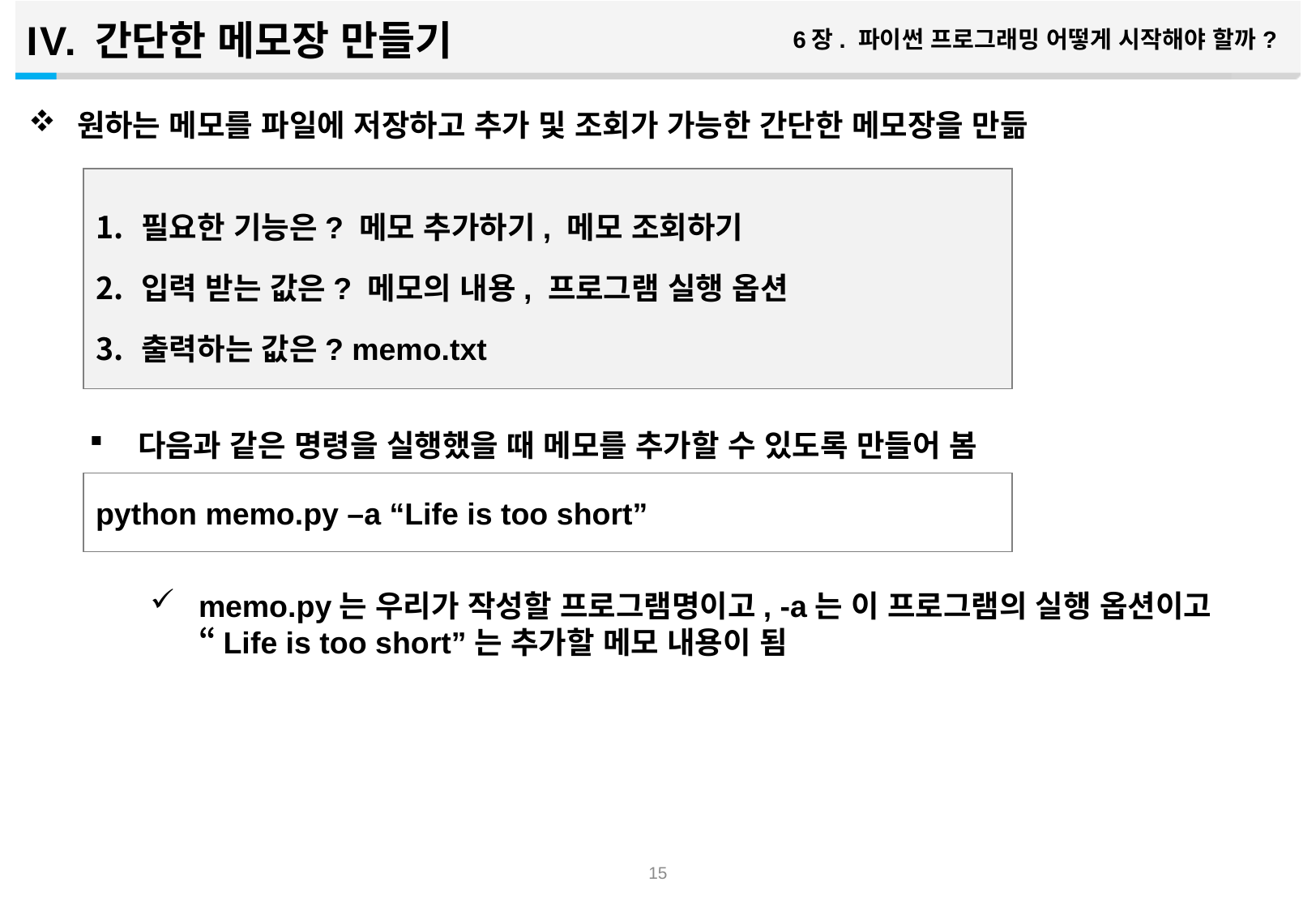

간단한 메모장 만들기
6장. 파이썬 프로그래밍 어떻게 시작해야 할까?
원하는 메모를 파일에 저장하고 추가 및 조회가 가능한 간단한 메모장을 만듦

다음과 같은 명령을 실행했을 때 메모를 추가할 수 있도록 만들어 봄

memo.py는 우리가 작성할 프로그램명이고, -a는 이 프로그램의 실행 옵션이고 “Life is too short”는 추가할 메모 내용이 됨

필요한 기능은? 메모 추가하기, 메모 조회하기
입력 받는 값은? 메모의 내용, 프로그램 실행 옵션
출력하는 값은? memo.txt
python memo.py –a “Life is too short”
15